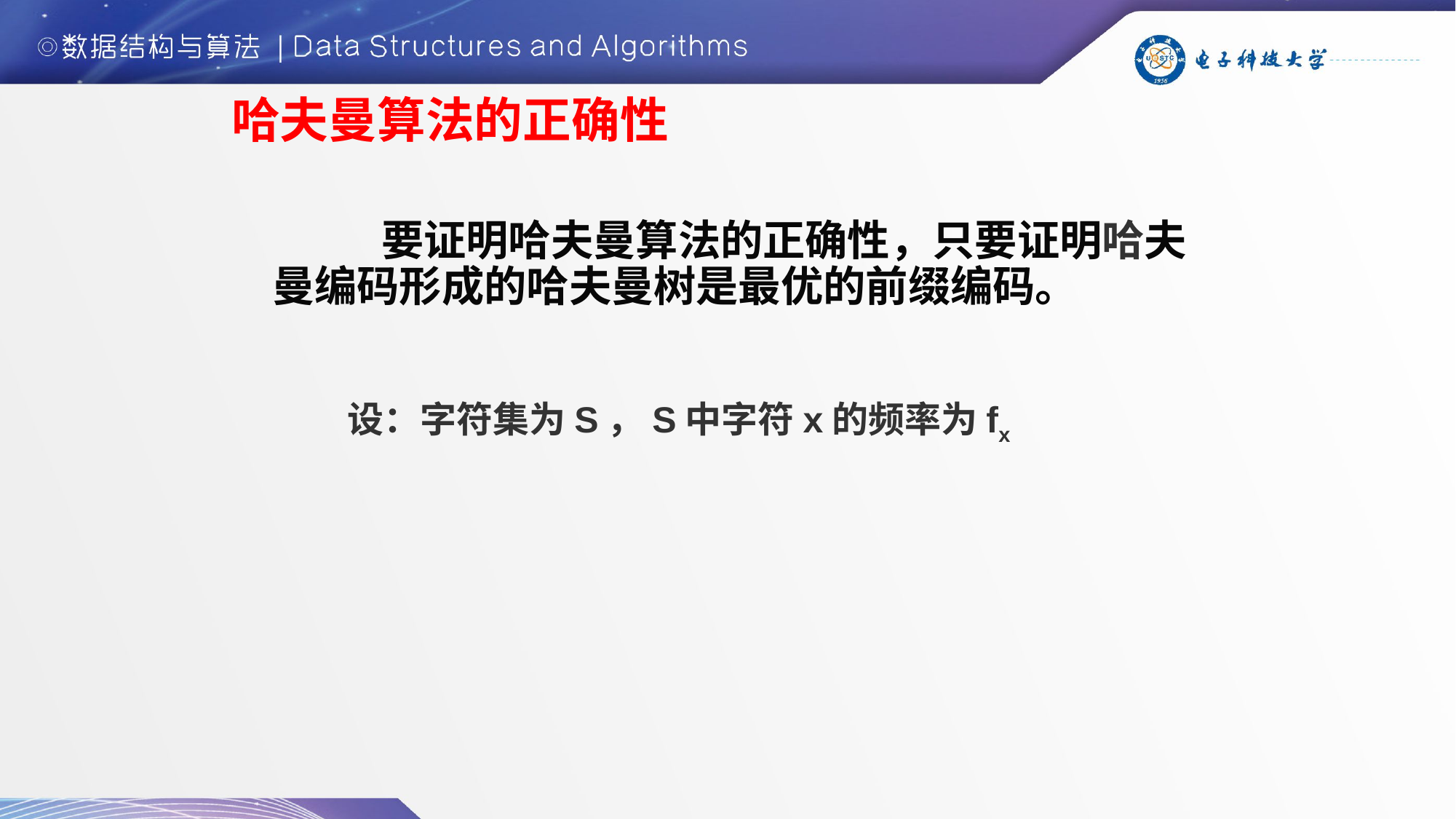

哈夫曼算法的正确性

		要证明哈夫曼算法的正确性，只要证明哈夫曼编码形成的哈夫曼树是最优的前缀编码。

设：字符集为S，S中字符x的频率为fx